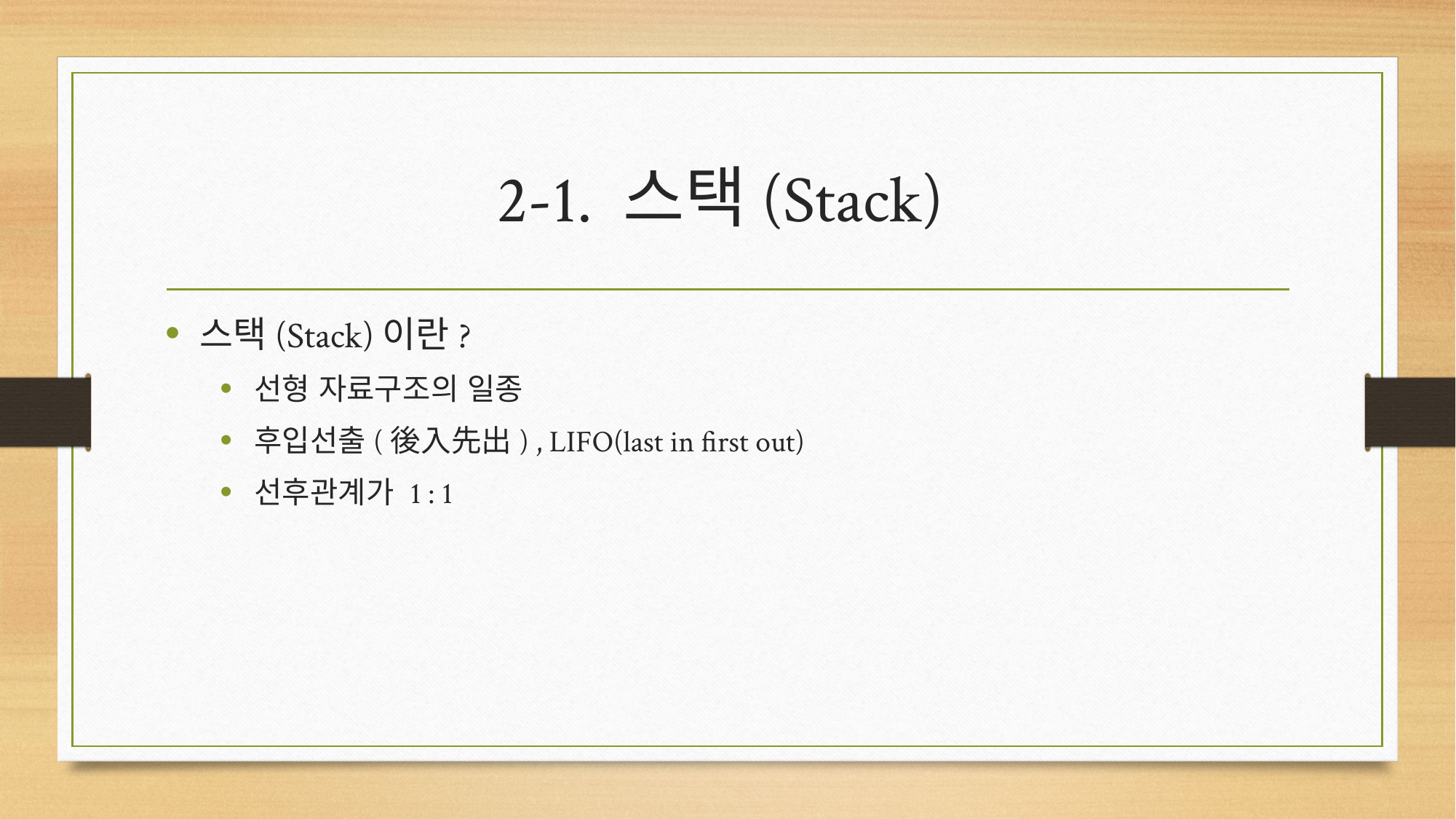

# 2-1. 스택(Stack)
스택(Stack)이란?
선형 자료구조의 일종
후입선출(後入先出) , LIFO(last in first out)
선후관계가 1 : 1